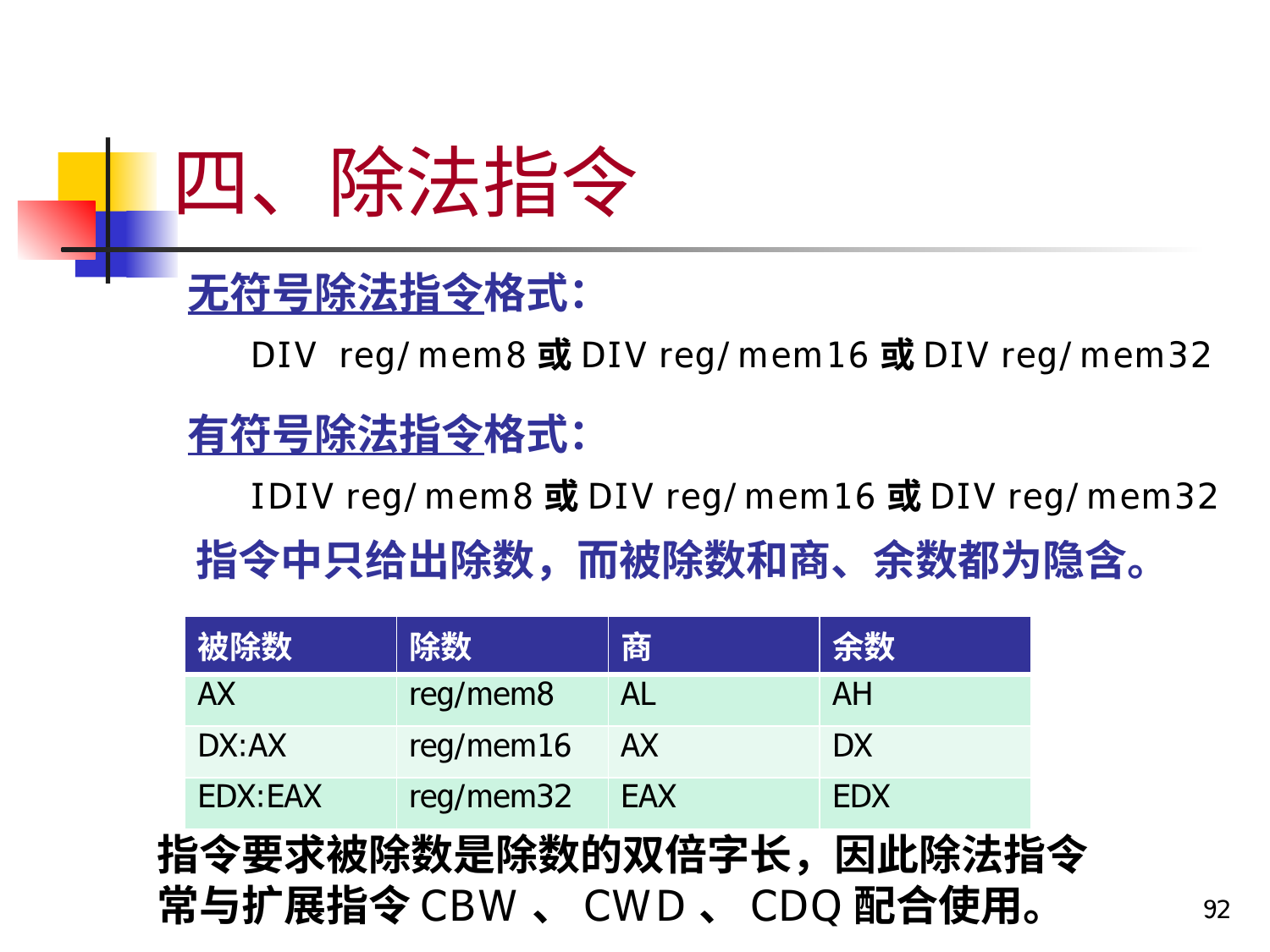

# 四、除法指令
无符号除法指令格式：
DIV  reg/mem8或DIV reg/mem16或DIV reg/mem32
有符号除法指令格式：
IDIV reg/mem8或DIV reg/mem16或DIV reg/mem32
指令中只给出除数，而被除数和商、余数都为隐含。

| 被除数 | 除数 | 商 | 余数 |
| --- | --- | --- | --- |
| AX | reg/mem8 | AL | AH |
| DX:AX | reg/mem16 | AX | DX |
| EDX:EAX | reg/mem32 | EAX | EDX |
指令要求被除数是除数的双倍字长，因此除法指令常与扩展指令CBW、CWD、CDQ配合使用。
92